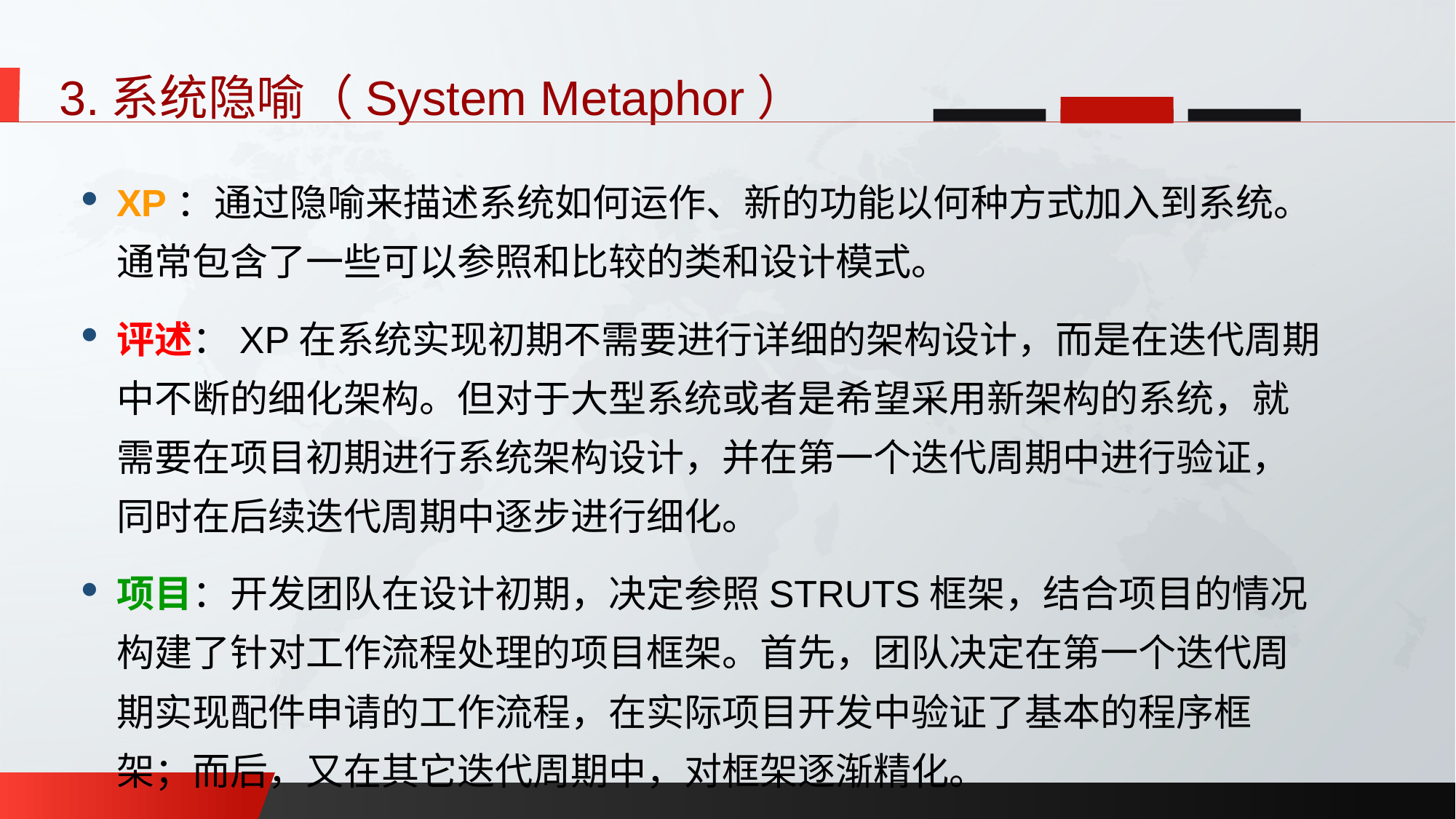

3.系统隐喻（System Metaphor）

XP：通过隐喻来描述系统如何运作、新的功能以何种方式加入到系统。通常包含了一些可以参照和比较的类和设计模式。
评述：XP在系统实现初期不需要进行详细的架构设计，而是在迭代周期中不断的细化架构。但对于大型系统或者是希望采用新架构的系统，就需要在项目初期进行系统架构设计，并在第一个迭代周期中进行验证，同时在后续迭代周期中逐步进行细化。
项目：开发团队在设计初期，决定参照STRUTS框架，结合项目的情况构建了针对工作流程处理的项目框架。首先，团队决定在第一个迭代周期实现配件申请的工作流程，在实际项目开发中验证了基本的程序框架；而后，又在其它迭代周期中，对框架逐渐精化。